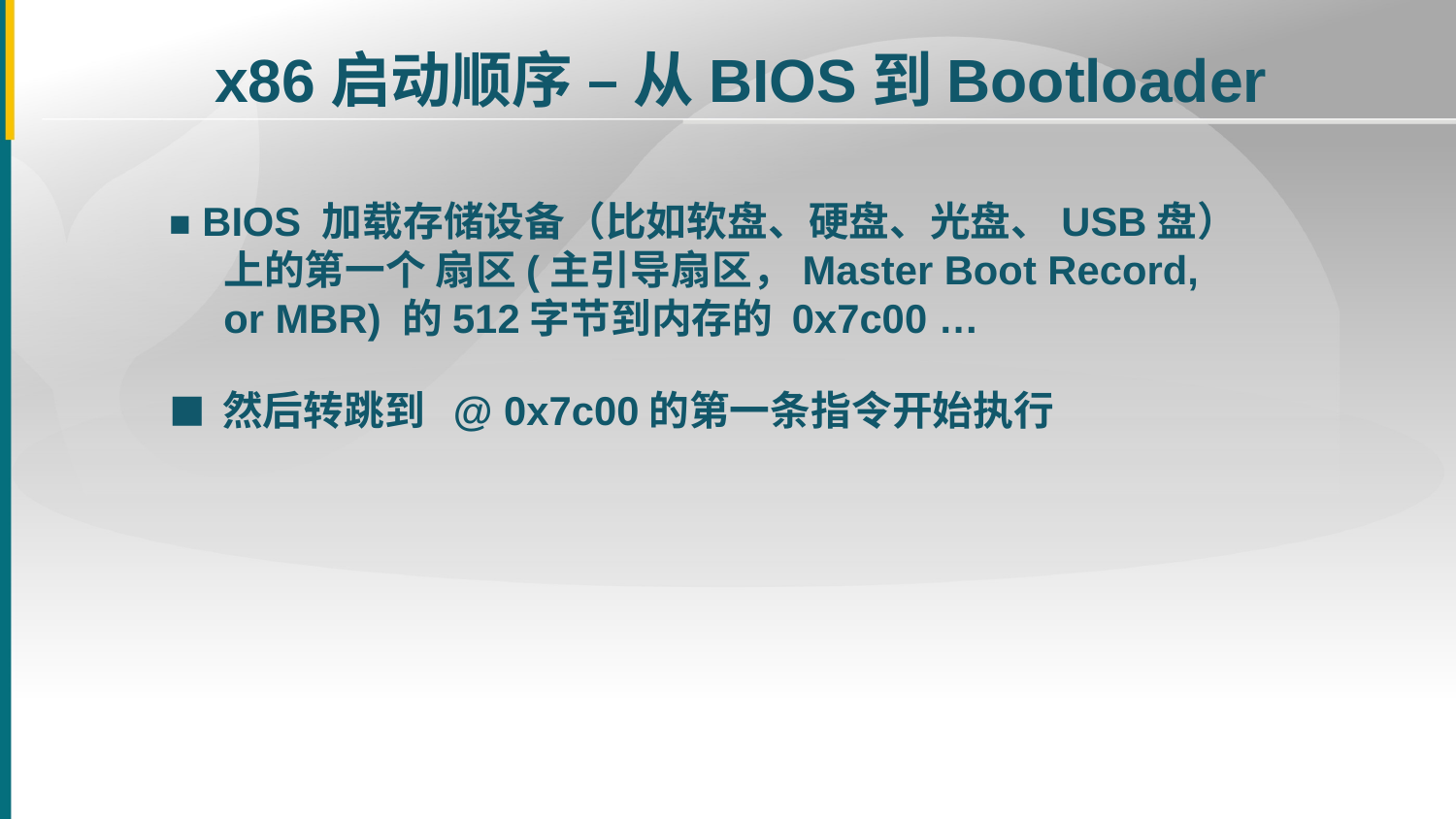

x86启动顺序 – 从BIOS到Bootloader
■ BIOS 加载存储设备（比如软盘、硬盘、光盘、USB盘）上的第一个 扇区(主引导扇区，Master Boot Record, or MBR) 的512字节到内存的 0x7c00 …

■ 然后转跳到  @ 0x7c00的第一条指令开始执行